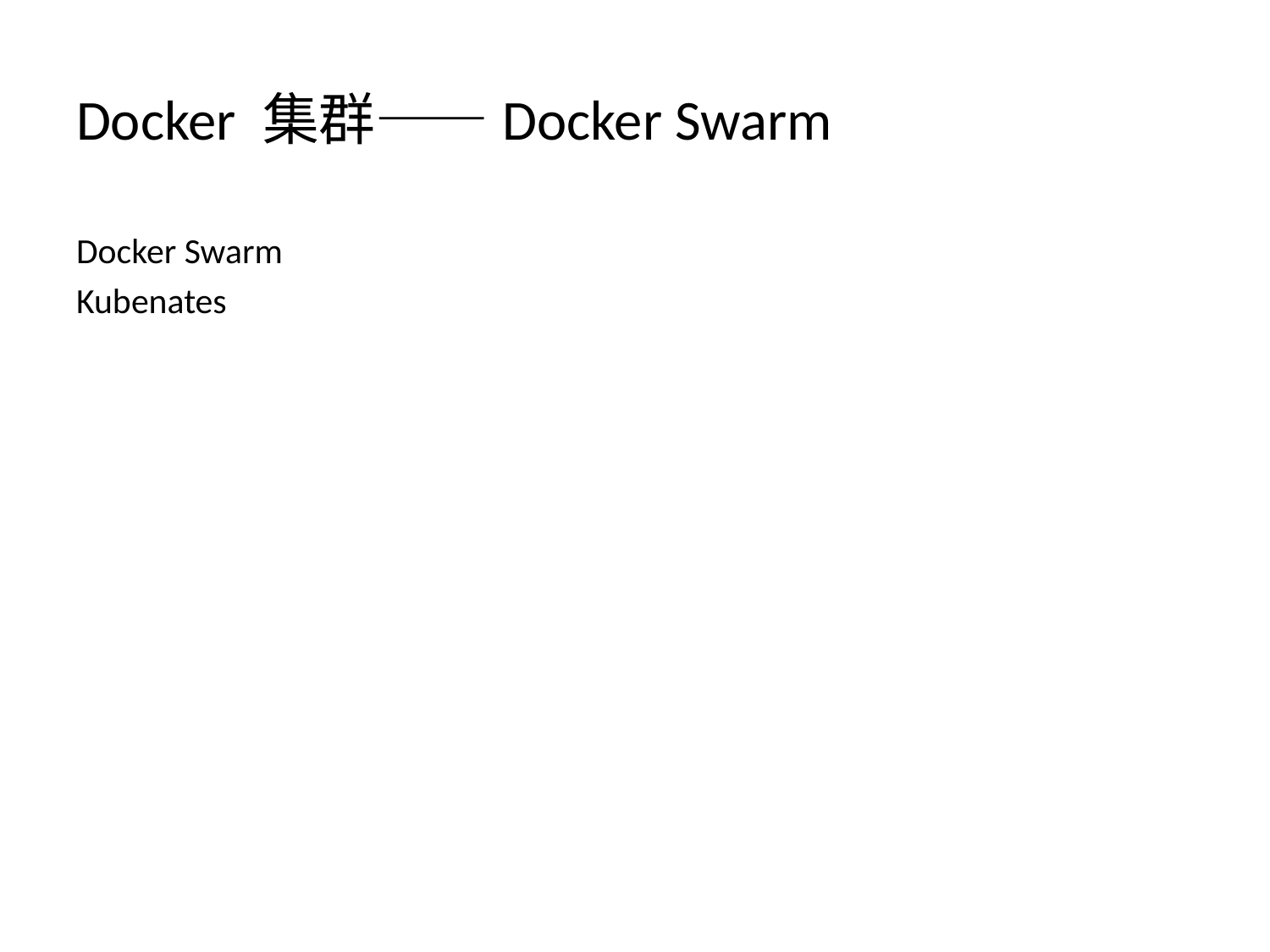

# Docker 集群——Docker Swarm
Docker Swarm
Kubenates